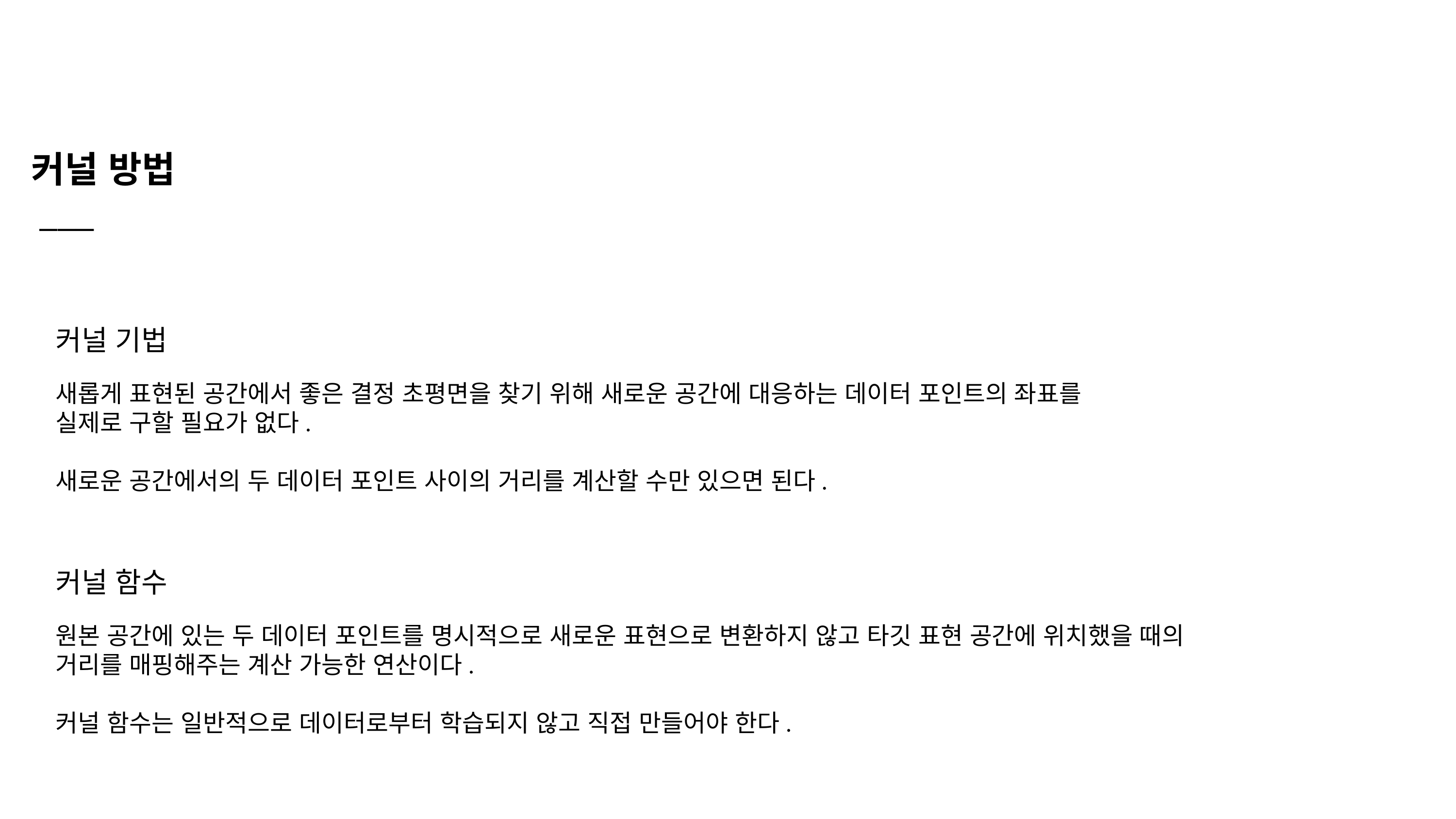

커널 방법
 ___
커널 기법

새롭게 표현된 공간에서 좋은 결정 초평면을 찾기 위해 새로운 공간에 대응하는 데이터 포인트의 좌표를
실제로 구할 필요가 없다.

새로운 공간에서의 두 데이터 포인트 사이의 거리를 계산할 수만 있으면 된다.
커널 함수

원본 공간에 있는 두 데이터 포인트를 명시적으로 새로운 표현으로 변환하지 않고 타깃 표현 공간에 위치했을 때의 거리를 매핑해주는 계산 가능한 연산이다.

커널 함수는 일반적으로 데이터로부터 학습되지 않고 직접 만들어야 한다.